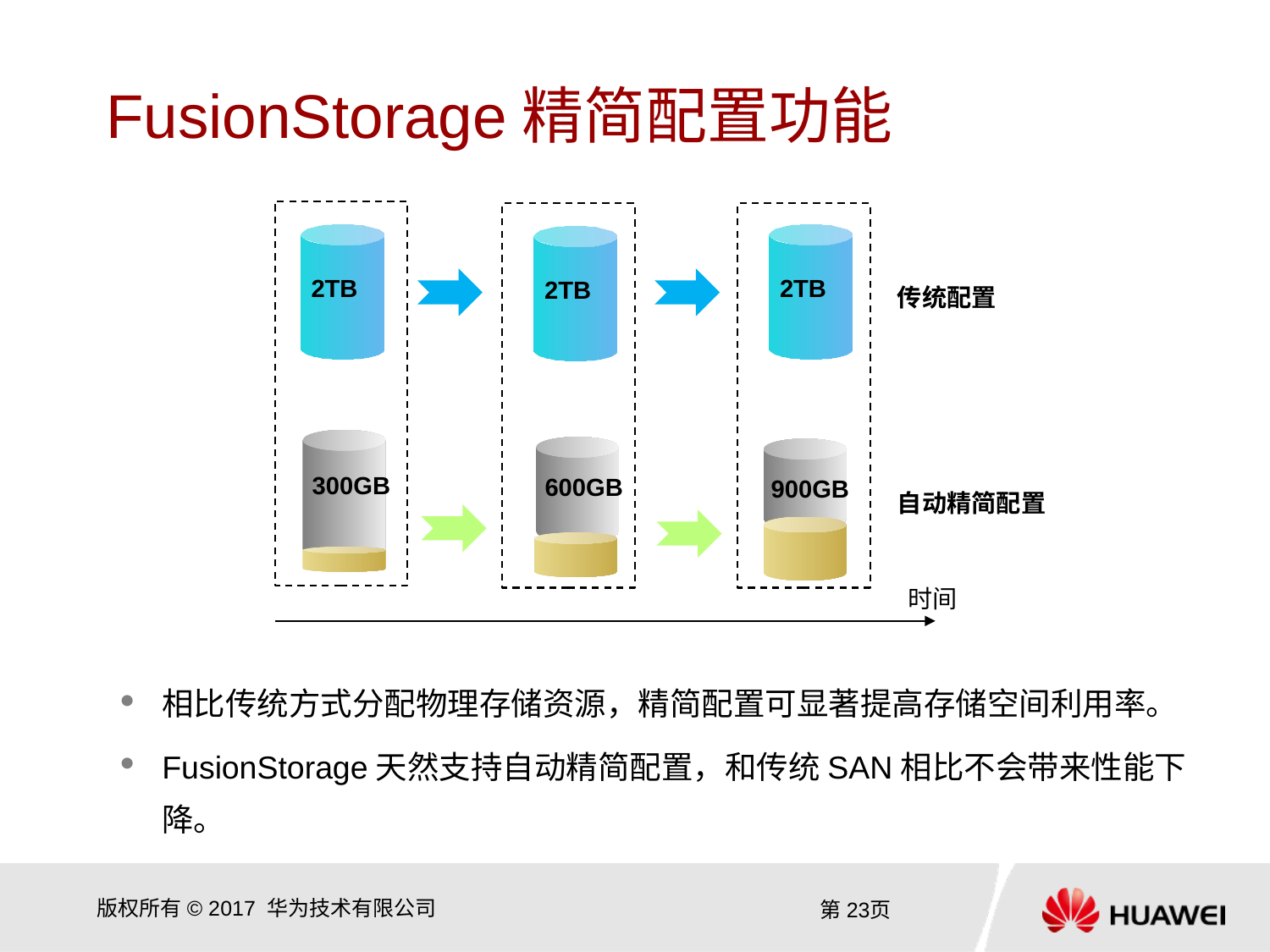

# FusionStorage精简配置功能

2TB
2TB

2TB

传统配置

300GB
600GB
900GB
自动精简配置

时间
相比传统方式分配物理存储资源，精简配置可显著提高存储空间利用率。
FusionStorage天然支持自动精简配置，和传统SAN相比不会带来性能下降。